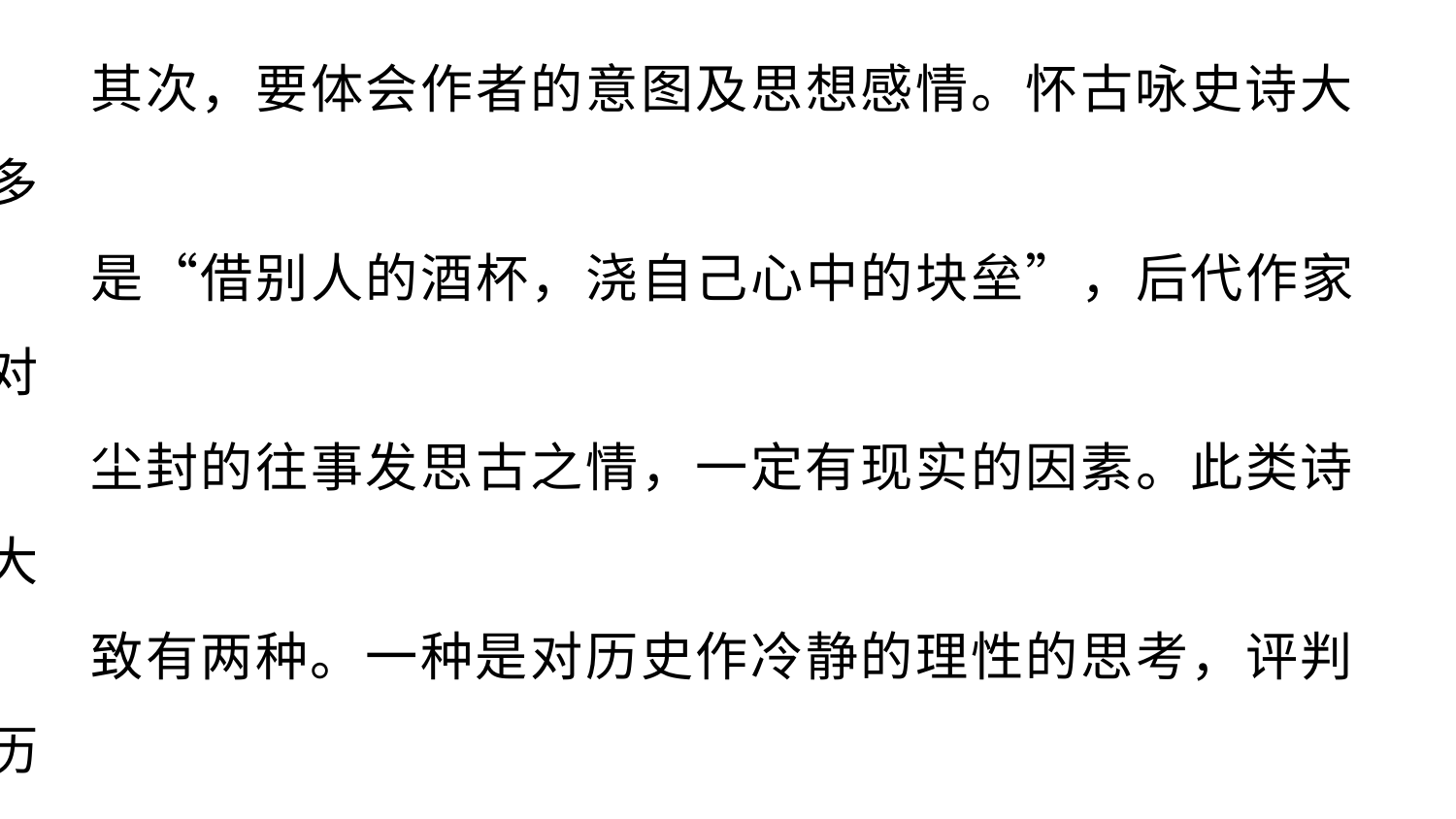

其次，要体会作者的意图及思想感情。怀古咏史诗大多
是“借别人的酒杯，浇自己心中的块垒”，后代作家对
尘封的往事发思古之情，一定有现实的因素。此类诗大
致有两种。一种是对历史作冷静的理性的思考，评判历
史，发表观点，诗人只是旁观者，不置身其中，如杜牧
《题乌江亭》。另一种是把史实与现实联系在一起，或
缅怀前贤，表达敬仰；或类比对比，寄托伤感；或借古
讽今，哀叹兴衰；或总结经验，以古谏今等。